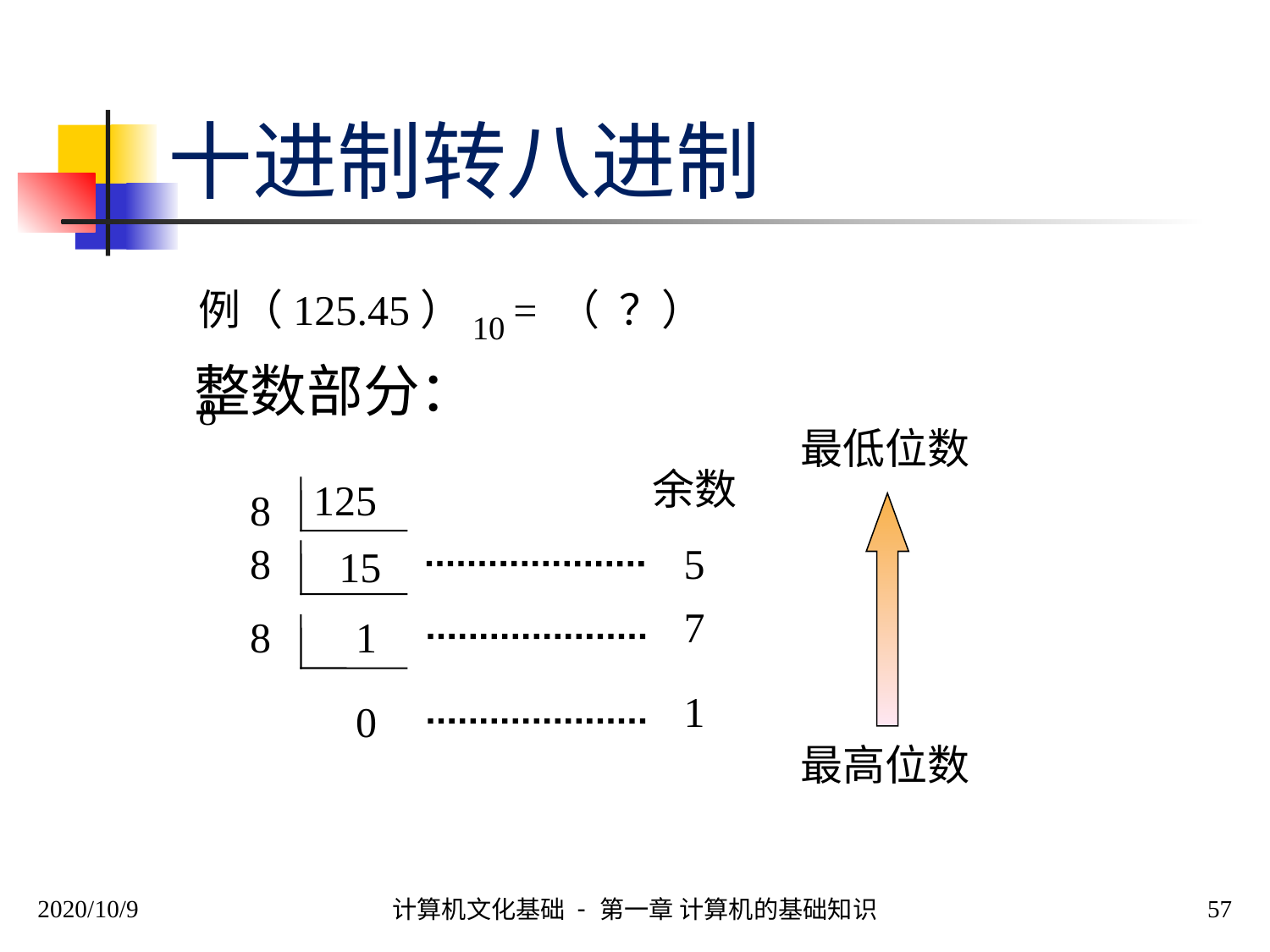

# 十进制转八进制

整数部分：
例（125.45）10 = （  ？） 8
最低位数
余数
125
8

8
5
15

7
8
1

1
0

最高位数
2020/10/9
57
计算机文化基础 - 第一章 计算机的基础知识